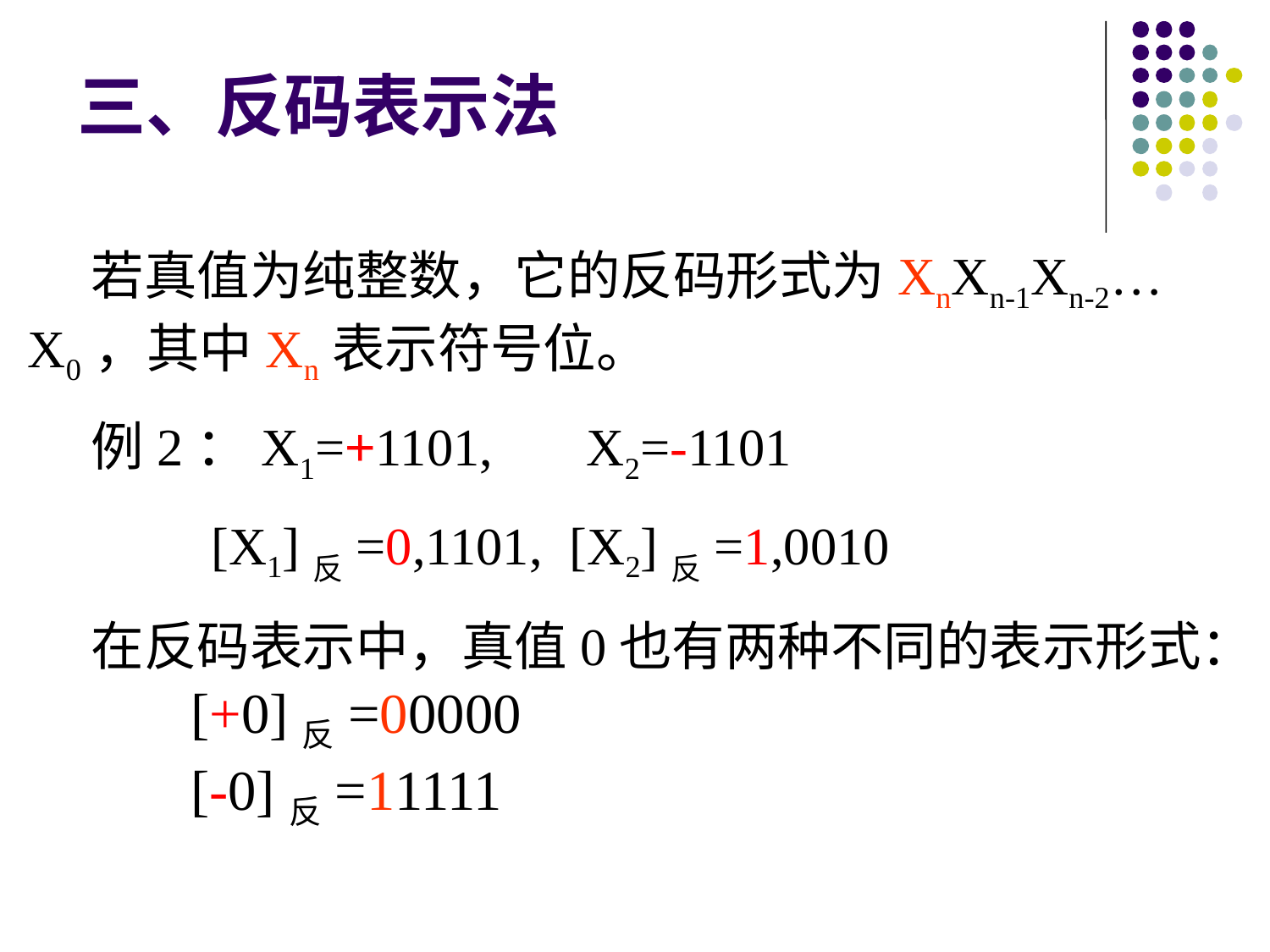

三、反码表示法
若真值为纯整数，它的反码形式为XnXn-1Xn-2…X0，其中Xn表示符号位。
例2：X1=+1101,       X2=-1101
         [X1]反=0,1101,  [X2]反=1,0010
在反码表示中，真值0也有两种不同的表示形式：
       [+0]反=00000
       [-0]反=11111
39